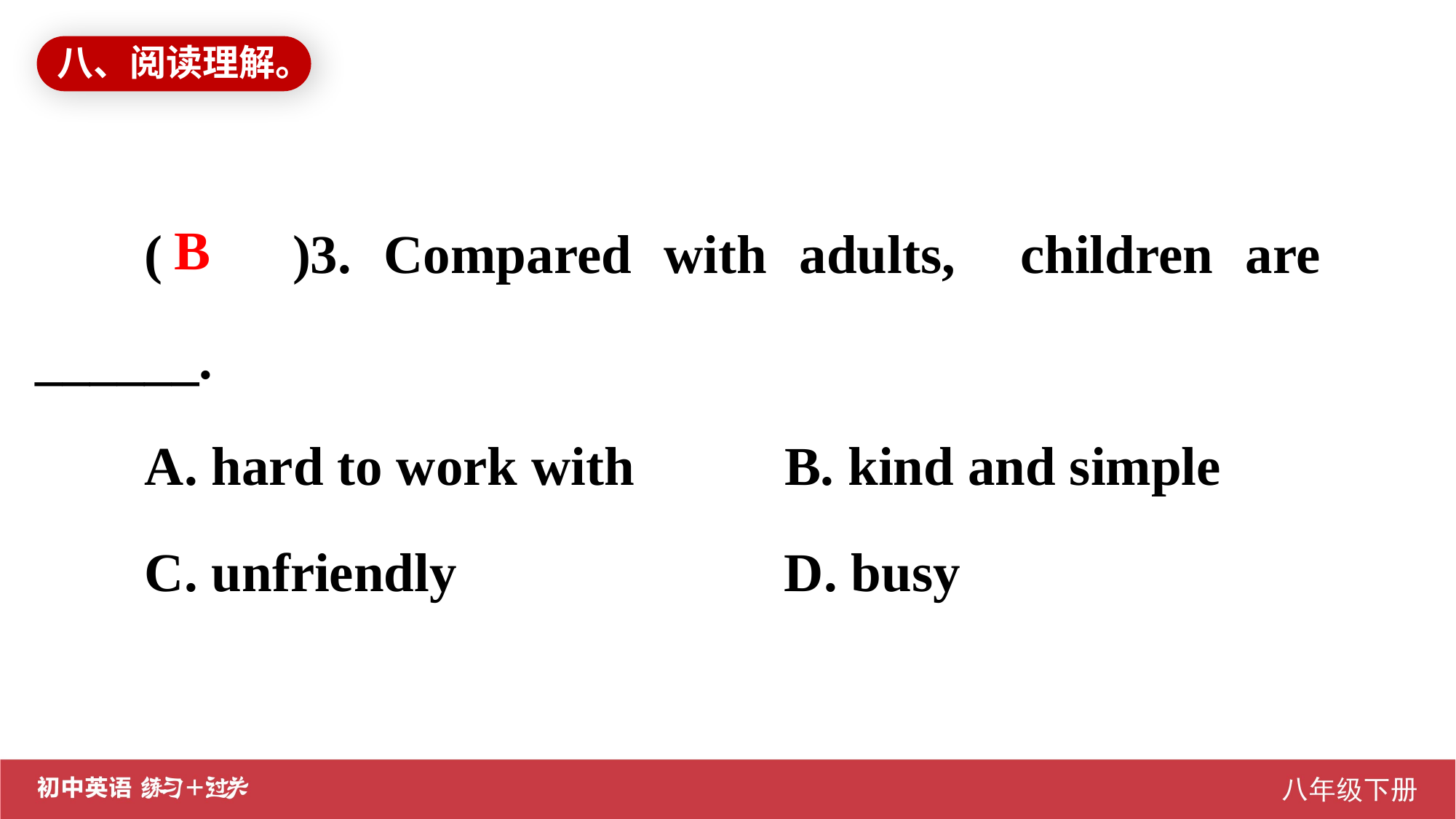

八、阅读理解。

(    )3. Compared with adults,  children are ______.
A. hard to work with           B. kind and simple
C. unfriendly                        D. busy
B